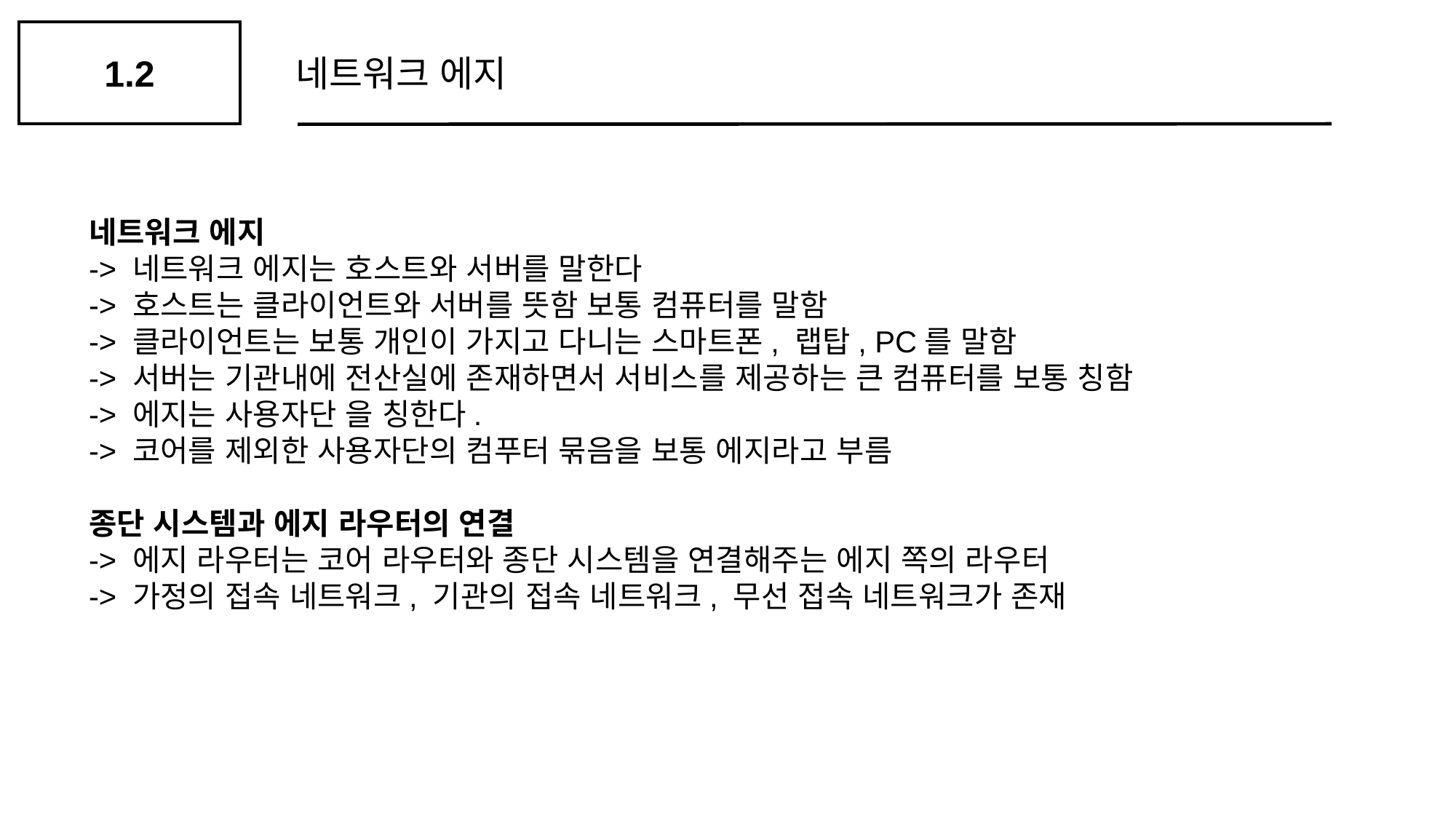

1.2
네트워크 에지
네트워크 에지
-> 네트워크 에지는 호스트와 서버를 말한다
-> 호스트는 클라이언트와 서버를 뜻함 보통 컴퓨터를 말함
-> 클라이언트는 보통 개인이 가지고 다니는 스마트폰, 랩탑, PC를 말함
-> 서버는 기관내에 전산실에 존재하면서 서비스를 제공하는 큰 컴퓨터를 보통 칭함
-> 에지는 사용자단 을 칭한다.
-> 코어를 제외한 사용자단의 컴푸터 묶음을 보통 에지라고 부름

종단 시스템과 에지 라우터의 연결
-> 에지 라우터는 코어 라우터와 종단 시스템을 연결해주는 에지 쪽의 라우터
-> 가정의 접속 네트워크, 기관의 접속 네트워크, 무선 접속 네트워크가 존재